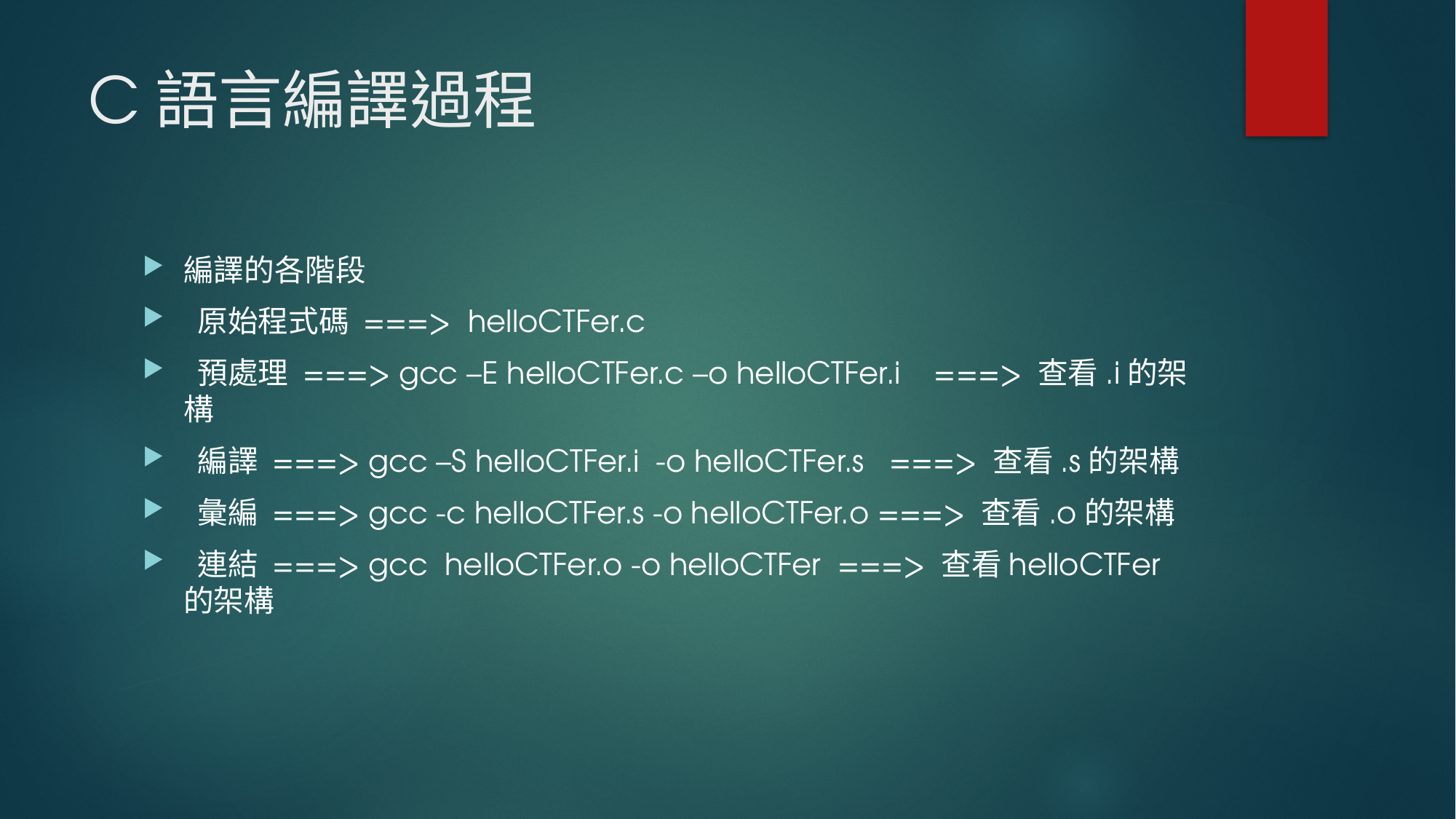

# C語言編譯過程
編譯的各階段
 原始程式碼 ===>  helloCTFer.c
 預處理 ===> gcc –E helloCTFer.c –o helloCTFer.i    ===> 查看.i的架構
 編譯 ===> gcc –S helloCTFer.i  -o helloCTFer.s   ===> 查看.s的架構
 彙編 ===> gcc -c helloCTFer.s -o helloCTFer.o ===> 查看.o的架構
 連結 ===> gcc  helloCTFer.o -o helloCTFer  ===> 查看helloCTFer的架構